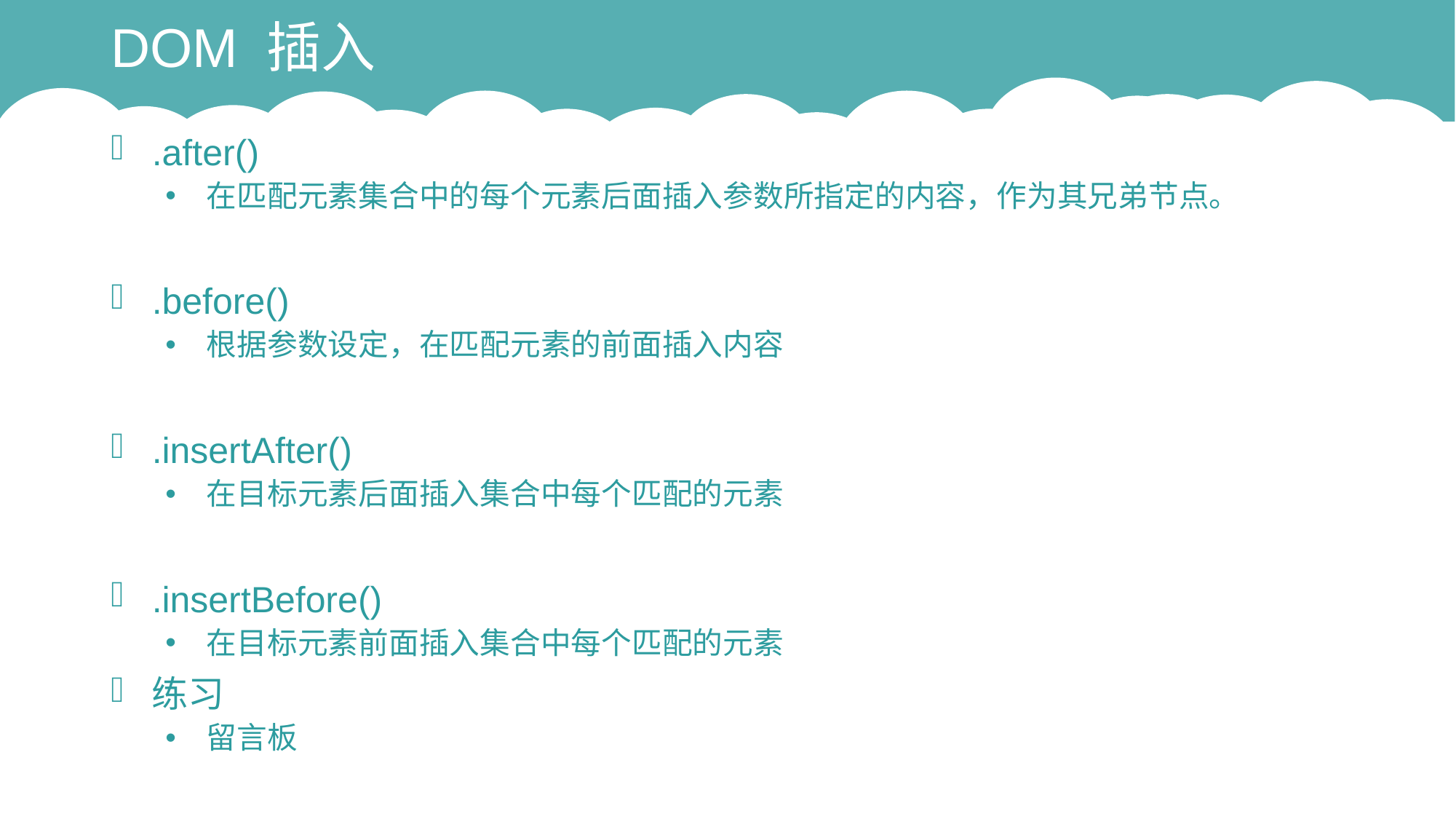

# DOM 插入
.after()
在匹配元素集合中的每个元素后面插入参数所指定的内容，作为其兄弟节点。

.before()
根据参数设定，在匹配元素的前面插入内容

.insertAfter()
在目标元素后面插入集合中每个匹配的元素

.insertBefore()
在目标元素前面插入集合中每个匹配的元素
练习
留言板